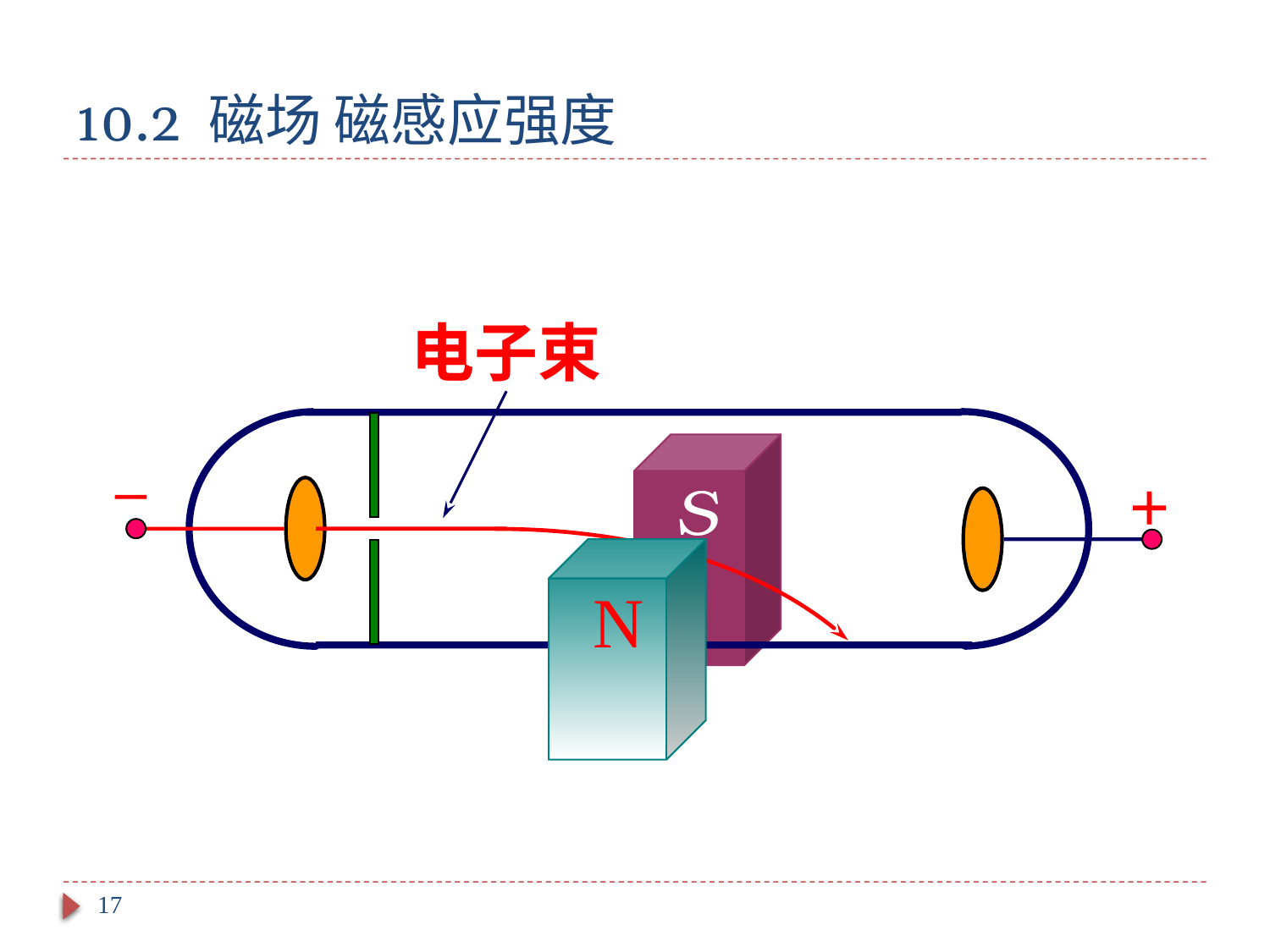

# 10.2 磁场 磁感应强度
电子束

+
S

N

17